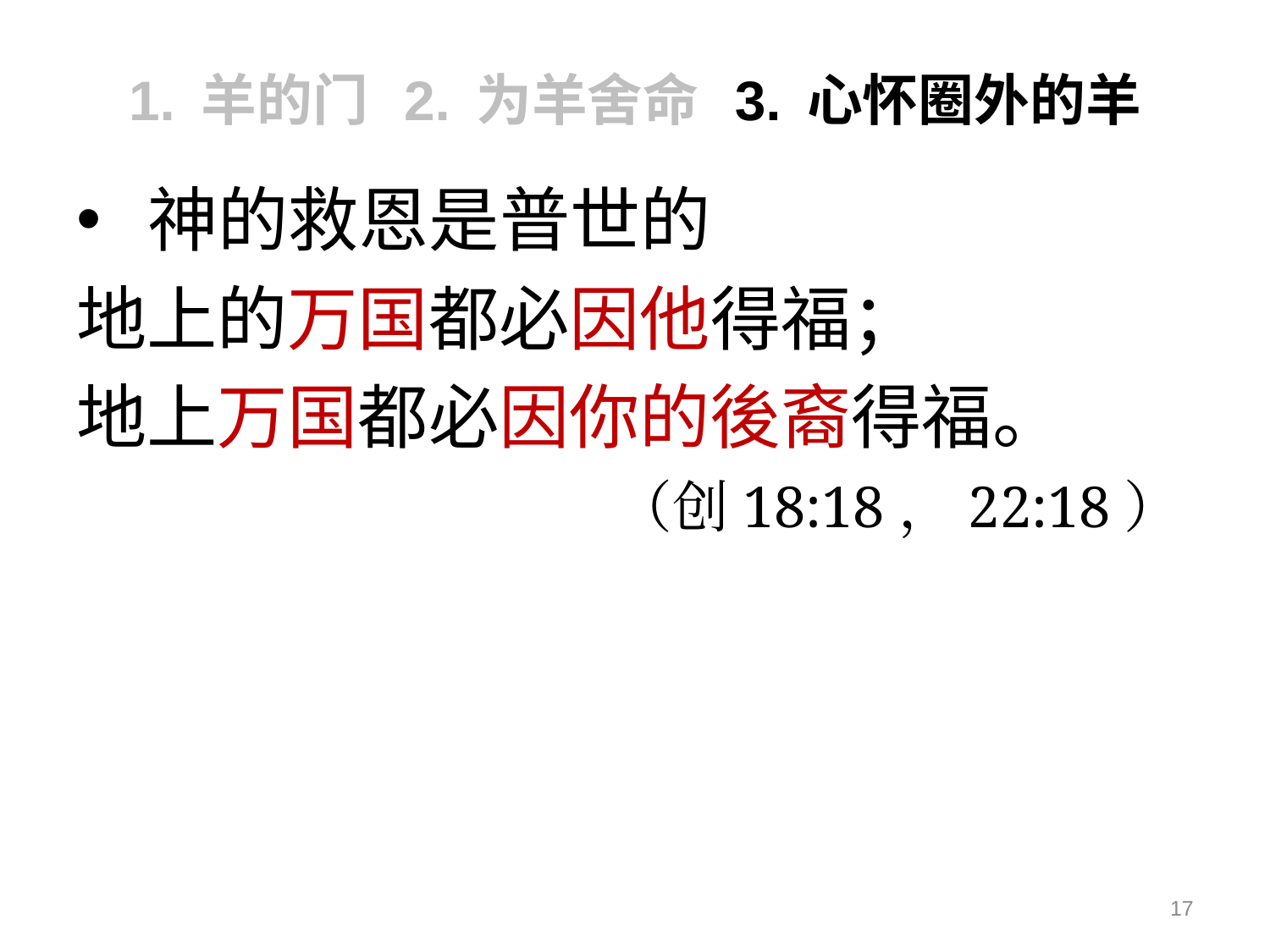

# 1. 羊的门  2. 为羊舍命  3. 心怀圈外的羊
神的救恩是普世的
地上的万国都必因他得福；
地上万国都必因你的後裔得福。			                  （创18:18，22:18）
17